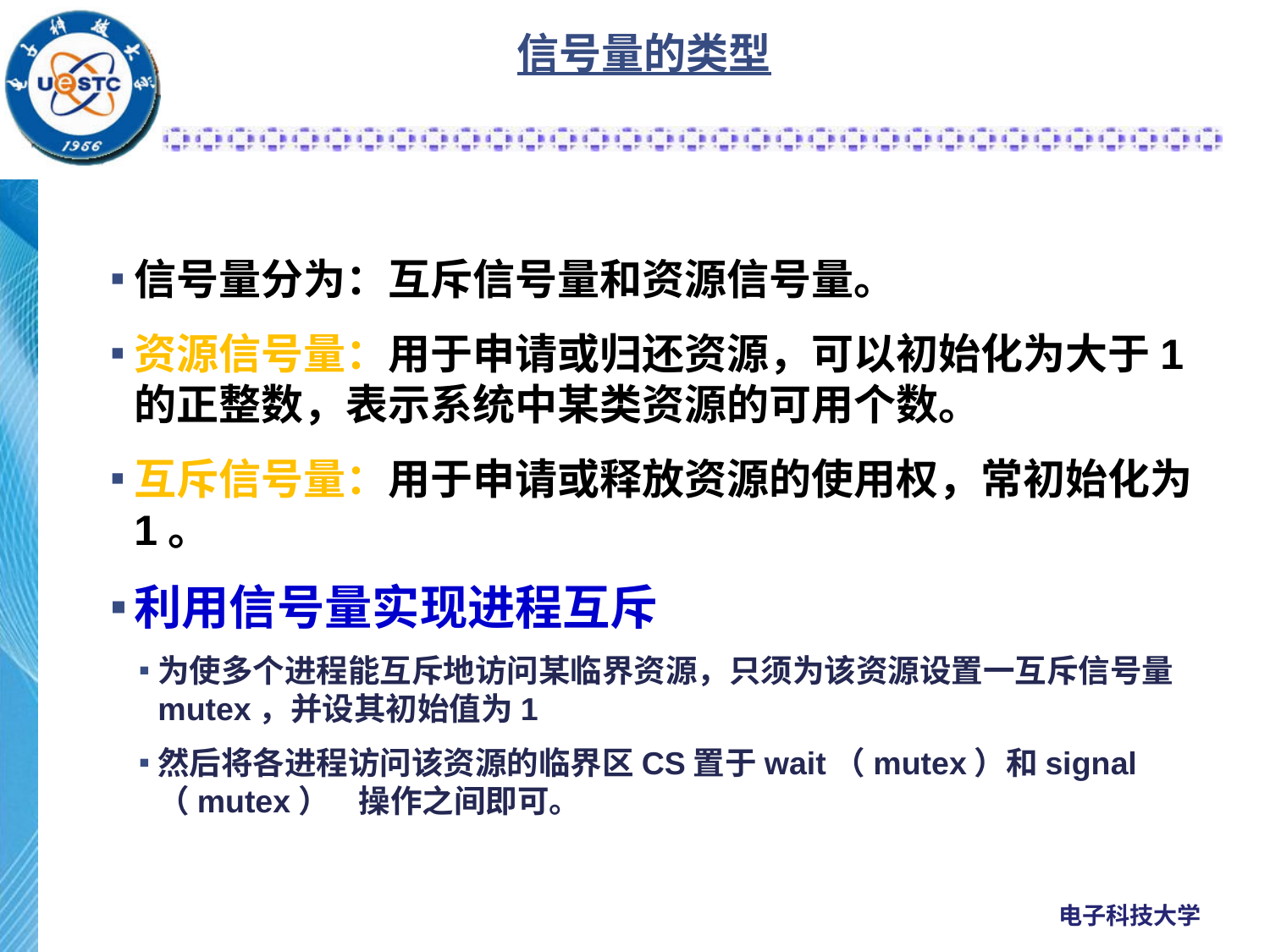

# 信号量的类型
信号量分为：互斥信号量和资源信号量。
资源信号量：用于申请或归还资源，可以初始化为大于1的正整数，表示系统中某类资源的可用个数。
互斥信号量：用于申请或释放资源的使用权，常初始化为1。
利用信号量实现进程互斥
为使多个进程能互斥地访问某临界资源，只须为该资源设置一互斥信号量mutex，并设其初始值为1
然后将各进程访问该资源的临界区CS置于wait（mutex）和signal（mutex）    操作之间即可。